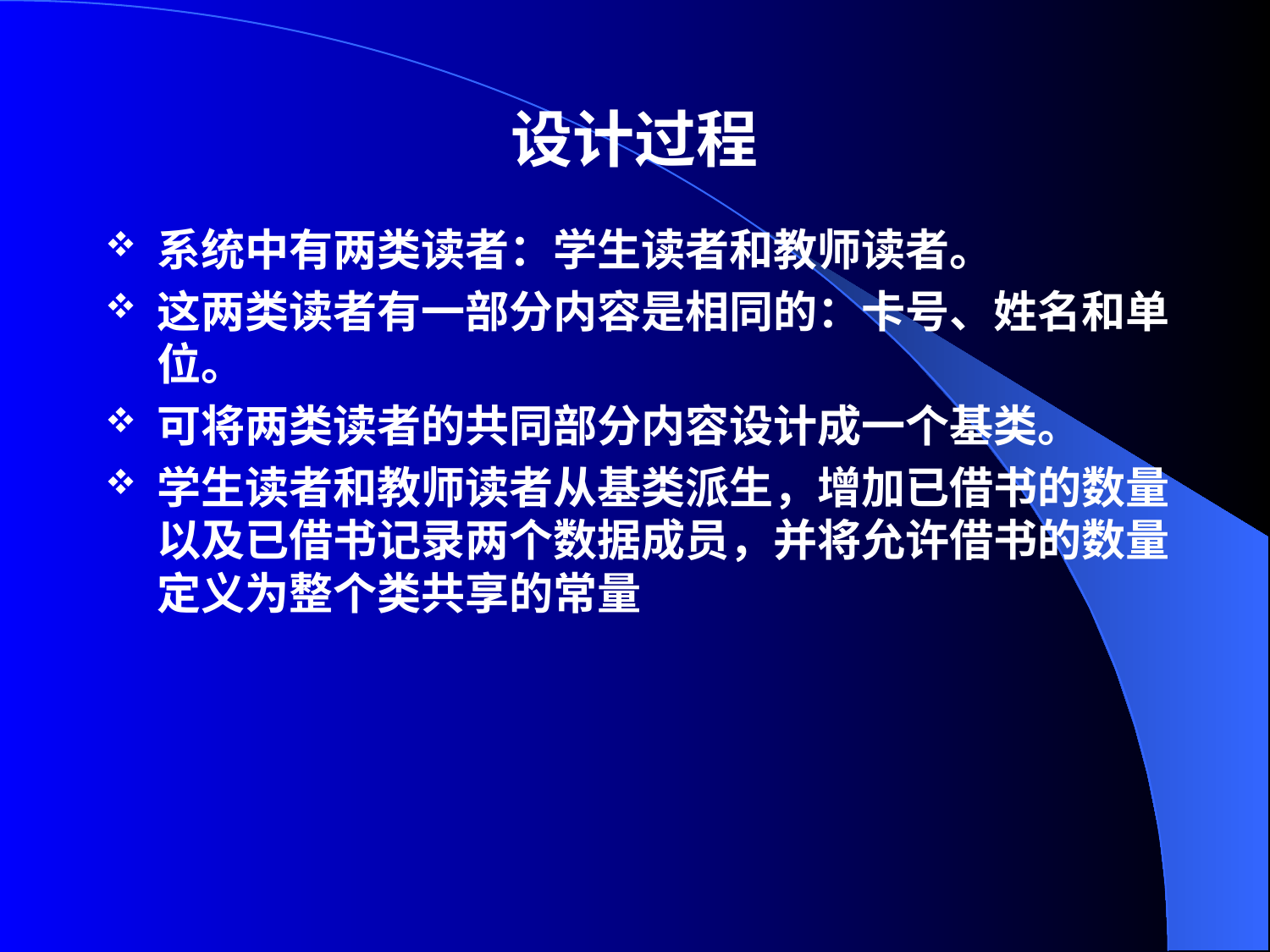

# 设计过程
系统中有两类读者：学生读者和教师读者。
这两类读者有一部分内容是相同的：卡号、姓名和单位。
可将两类读者的共同部分内容设计成一个基类。
学生读者和教师读者从基类派生，增加已借书的数量以及已借书记录两个数据成员，并将允许借书的数量定义为整个类共享的常量